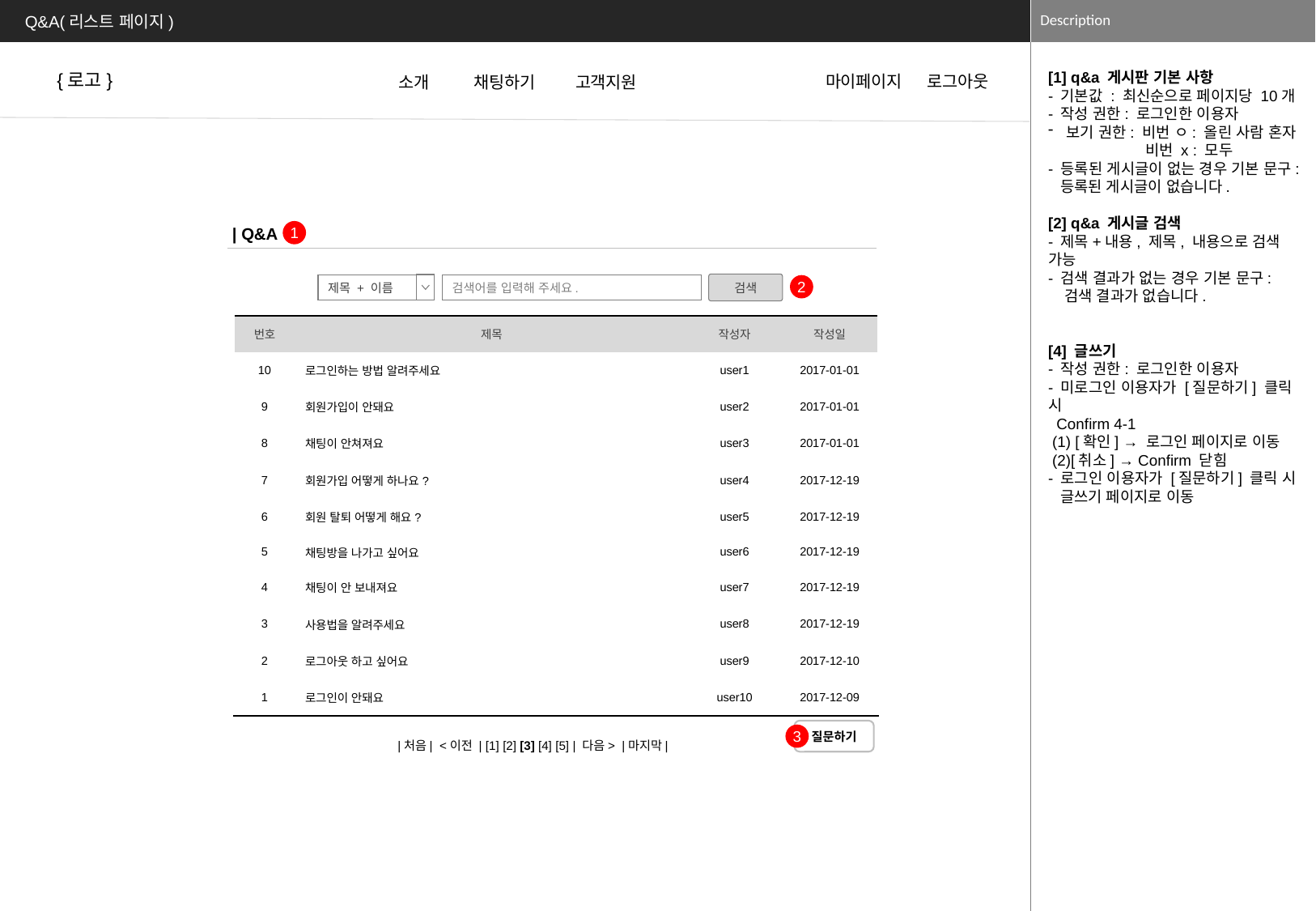

Q&A(리스트 페이지)

[1] q&a 게시판 기본 사항
- 기본값 : 최신순으로 페이지당 10개
- 작성 권한: 로그인한 이용자
보기 권한: 비번 ㅇ: 올린 사람 혼자
                      비번 x : 모두
- 등록된 게시글이 없는 경우 기본 문구:
  등록된 게시글이 없습니다.

[2] q&a 게시글 검색
- 제목+내용, 제목, 내용으로 검색 가능
- 검색 결과가 없는 경우 기본 문구:
   검색 결과가 없습니다.

[4] 글쓰기
- 작성 권한: 로그인한 이용자
- 미로그인 이용자가 [질문하기] 클릭 시
  Confirm 4-1
 (1) [확인] → 로그인 페이지로 이동
 (2)[취소] → Confirm 닫힘
- 로그인 이용자가 [질문하기] 클릭 시
  글쓰기 페이지로 이동

{로고}
마이페이지
로그아웃
소개
채팅하기
고객지원
| Q&A
1
검색
제목 + 이름

검색어를 입력해 주세요.
2
| 번호 | 제목 | 작성자 | 작성일 |
| --- | --- | --- | --- |
| 10 | 로그인하는 방법 알려주세요 | user1 | 2017-01-01 |
| 9 | 회원가입이 안돼요 | user2 | 2017-01-01 |
| 8 | 채팅이 안쳐져요 | user3 | 2017-01-01 |
| 7 | 회원가입 어떻게 하나요? | user4 | 2017-12-19 |
| 6 | 회원 탈퇴 어떻게 해요? | user5 | 2017-12-19 |
| 5 | 채팅방을 나가고 싶어요 | user6 | 2017-12-19 |
| 4 | 채팅이 안 보내져요 | user7 | 2017-12-19 |
| 3 | 사용법을 알려주세요 | user8 | 2017-12-19 |
| 2 | 로그아웃 하고 싶어요 | user9 | 2017-12-10 |
| 1 | 로그인이 안돼요 | user10 | 2017-12-09 |
질문하기
3
|처음|  <이전 | [1] [2] [3] [4] [5] | 다음>  |마지막|